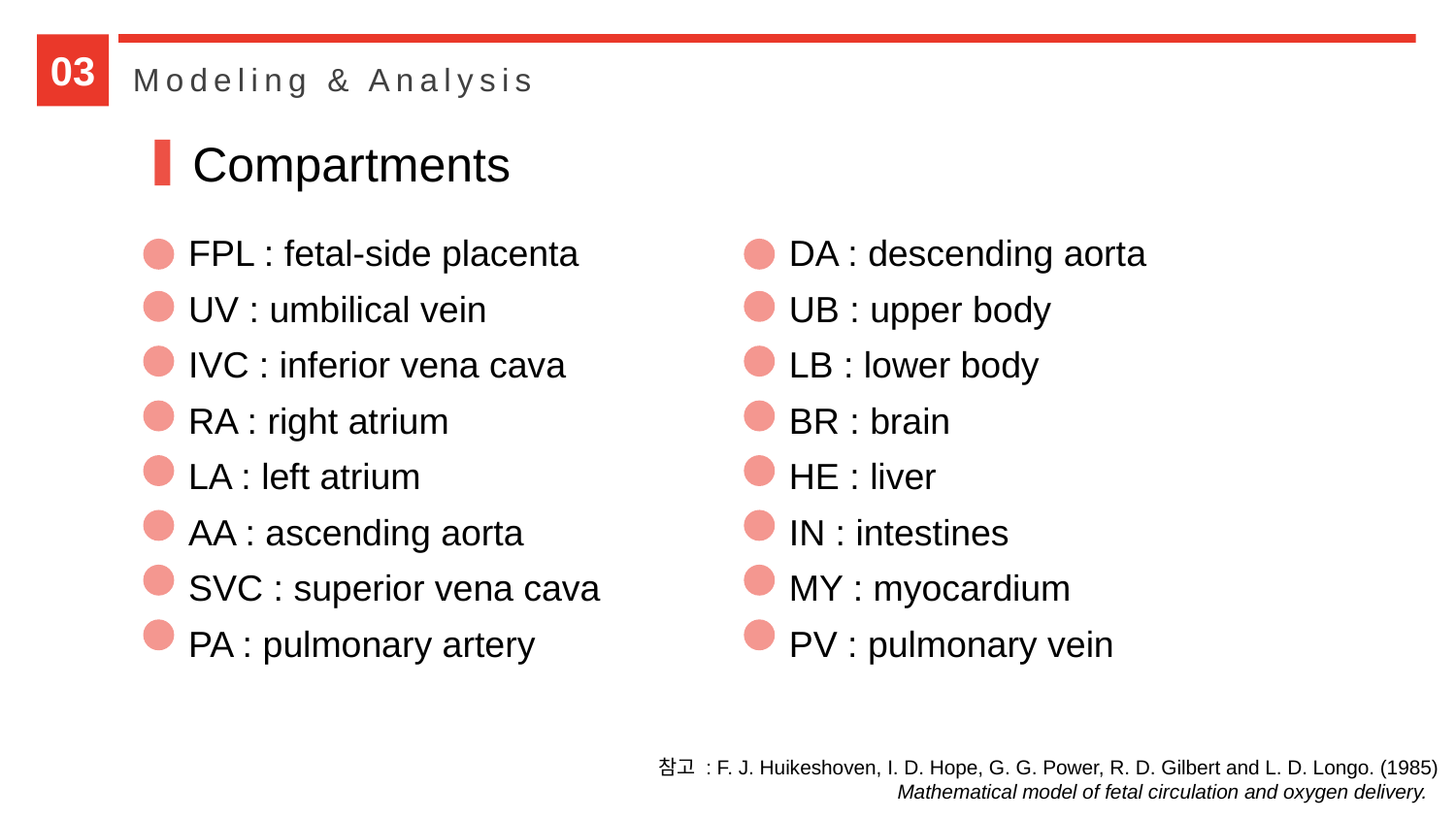

03
Modeling & Analysis
Compartments

FPL : fetal-side placenta

UV : umbilical vein

IVC : inferior vena cava

RA : right atrium

LA : left atrium

AA : ascending aorta

SVC : superior vena cava

PA : pulmonary artery
DA : descending aorta

UB : upper body

LB : lower body

BR : brain

HE : liver

IN : intestines

MY : myocardium

PV : pulmonary vein

참고 : F. J. Huikeshoven, I. D. Hope, G. G. Power, R. D. Gilbert and L. D. Longo. (1985)
Mathematical model of fetal circulation and oxygen delivery.